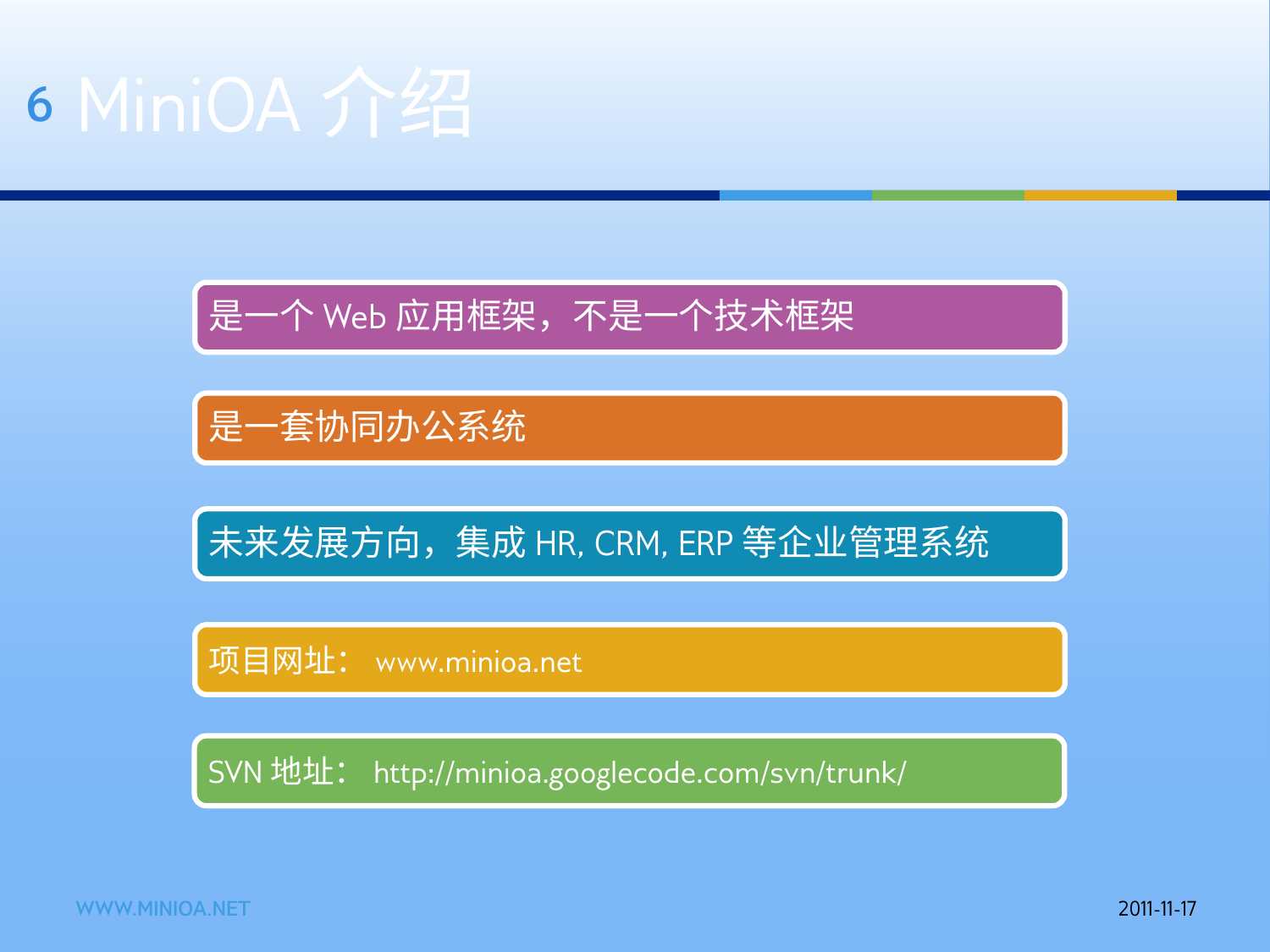

# MiniOA介绍
6
是一个Web应用框架，不是一个技术框架

是一套协同办公系统

未来发展方向，集成HR, CRM, ERP等企业管理系统

项目网址：www.minioa.net
SVN地址：http://minioa.googlecode.com/svn/trunk/
www.minioa.net
2011-11-17